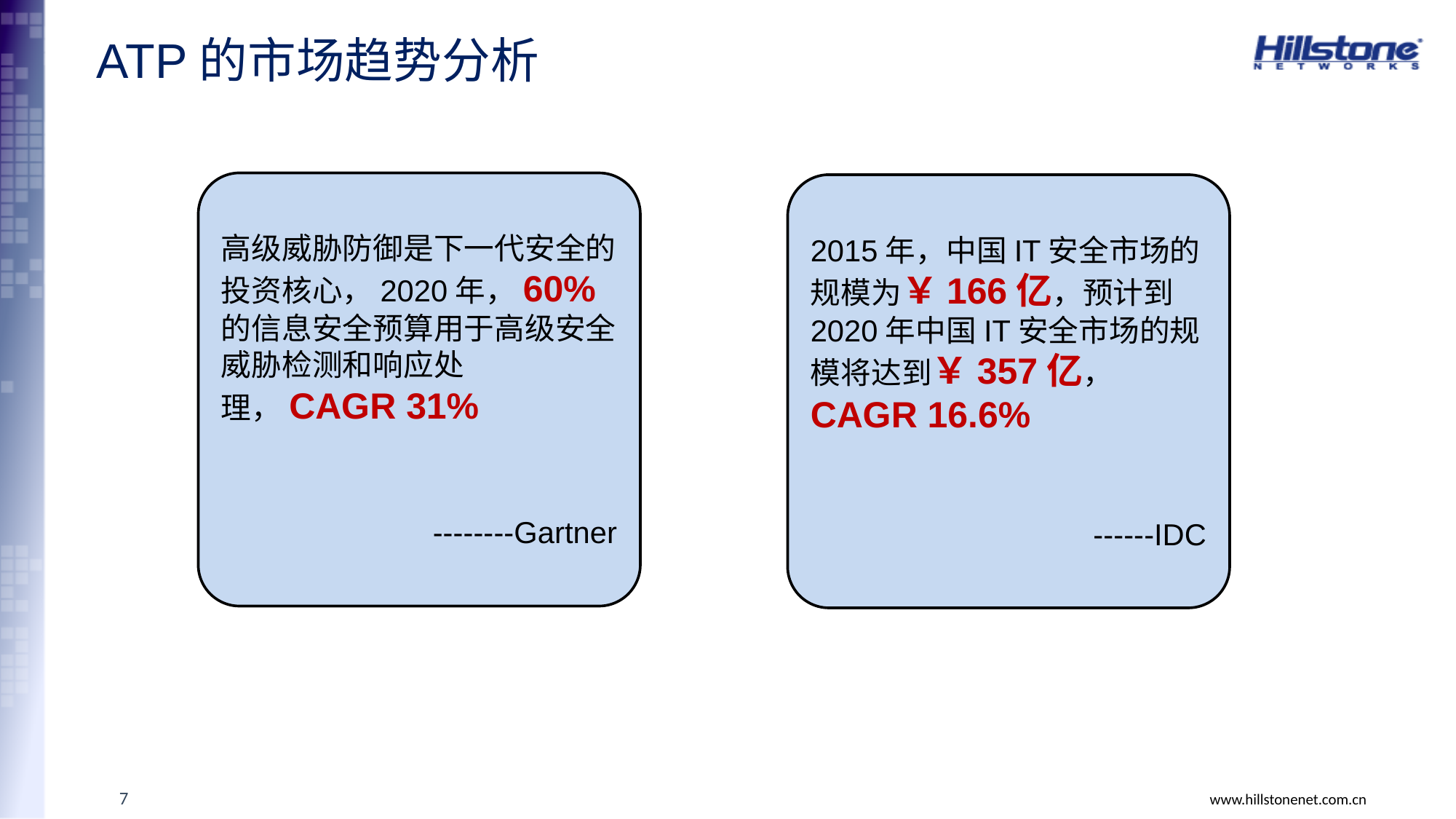

# ATP的市场趋势分析
高级威胁防御是下一代安全的投资核心，2020年，60%的信息安全预算用于高级安全威胁检测和响应处理，CAGR 31%

--------Gartner
2015年，中国IT安全市场的规模为￥166亿，预计到2020年中国IT安全市场的规模将达到￥357亿， CAGR 16.6%

 ------IDC